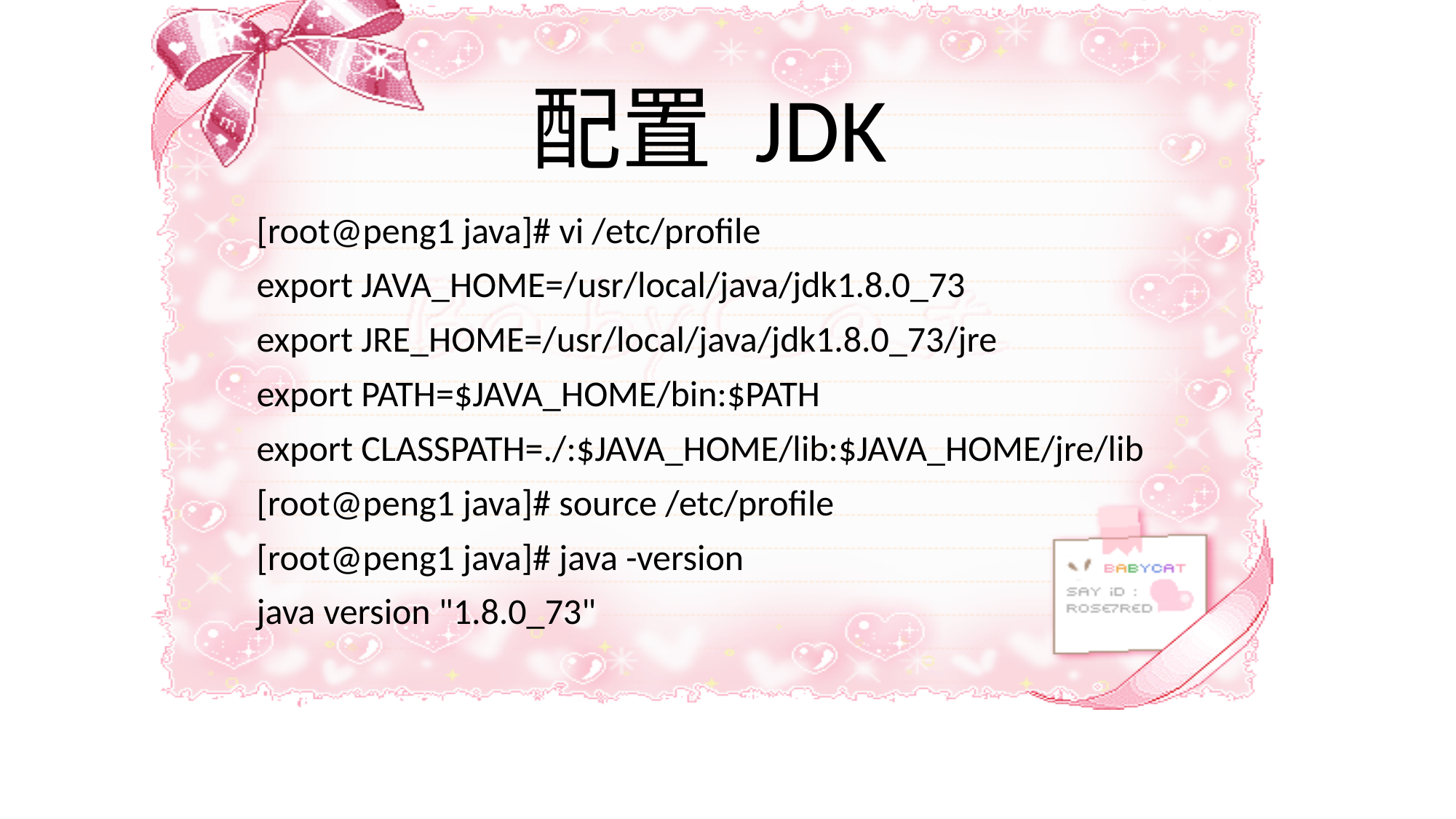

# 配置 JDK
[root@peng1 java]# vi /etc/profile
export JAVA_HOME=/usr/local/java/jdk1.8.0_73
export JRE_HOME=/usr/local/java/jdk1.8.0_73/jre
export PATH=$JAVA_HOME/bin:$PATH
export CLASSPATH=./:$JAVA_HOME/lib:$JAVA_HOME/jre/lib
[root@peng1 java]# source /etc/profile
[root@peng1 java]# java -version
java version "1.8.0_73"